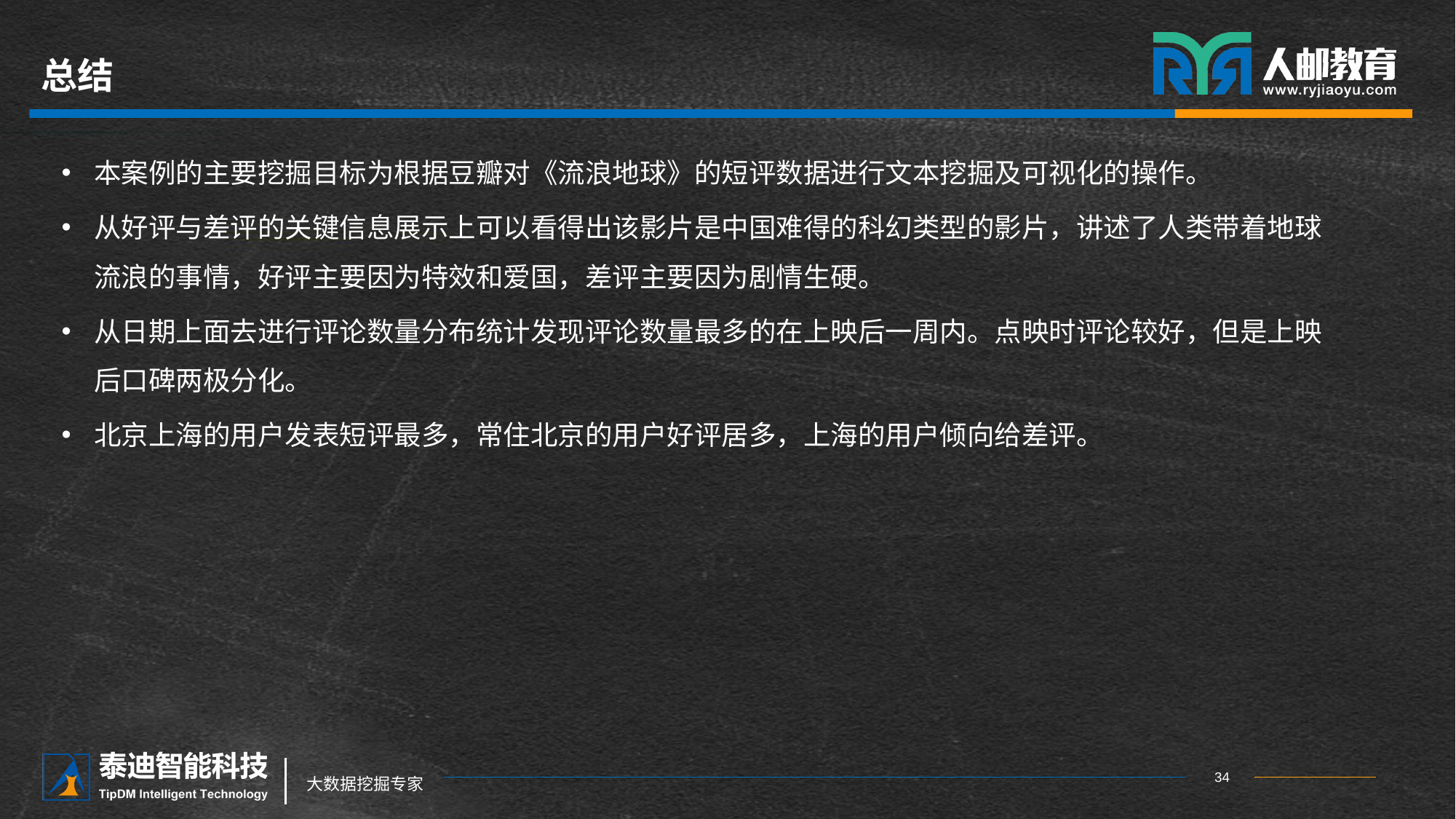

# 总结
本案例的主要挖掘目标为根据豆瓣对《流浪地球》的短评数据进行文本挖掘及可视化的操作。
从好评与差评的关键信息展示上可以看得出该影片是中国难得的科幻类型的影片，讲述了人类带着地球流浪的事情，好评主要因为特效和爱国，差评主要因为剧情生硬。
从日期上面去进行评论数量分布统计发现评论数量最多的在上映后一周内。点映时评论较好，但是上映后口碑两极分化。
北京上海的用户发表短评最多，常住北京的用户好评居多，上海的用户倾向给差评。